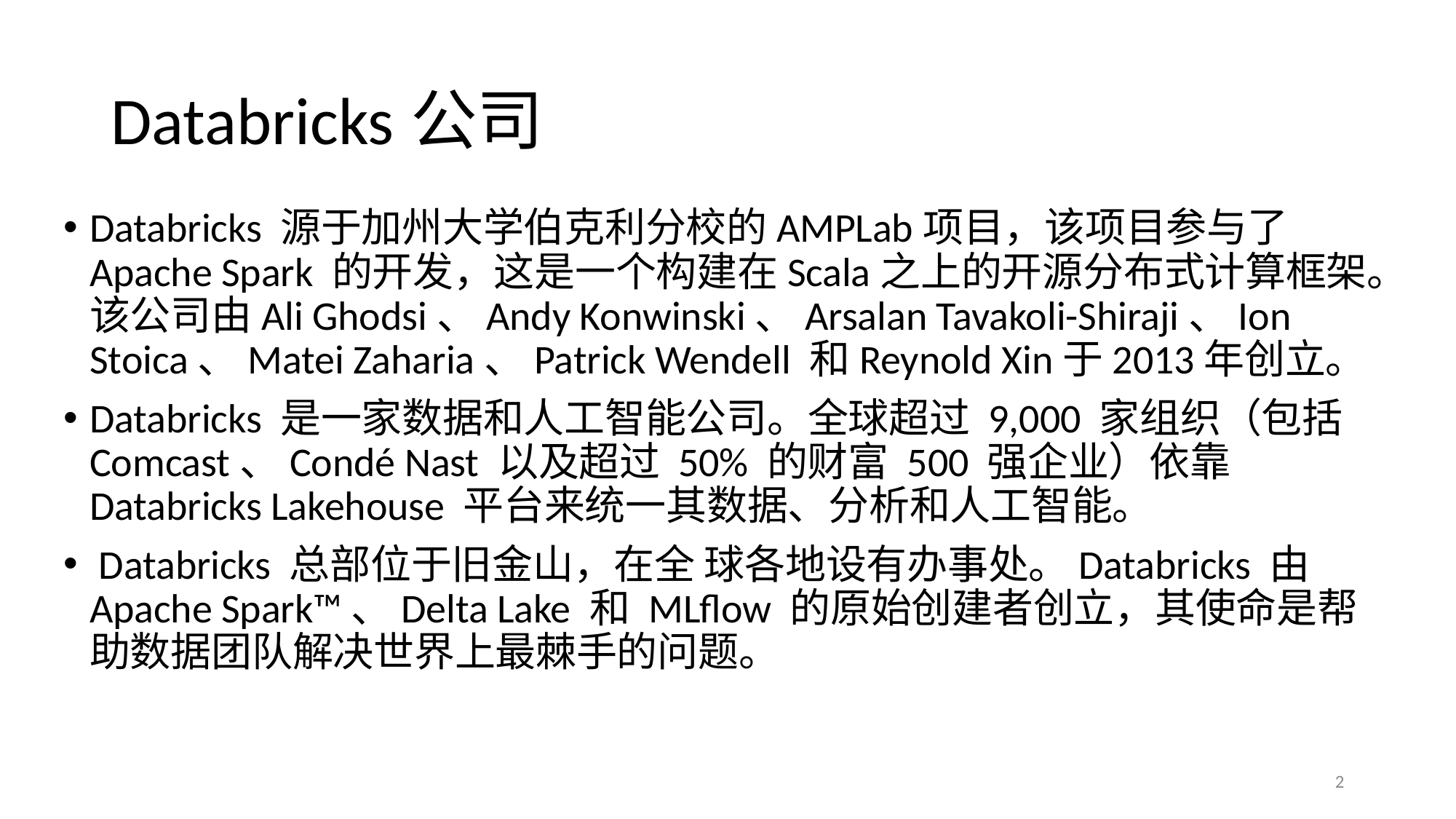

# Databricks公司
Databricks 源于加州大学伯克利分校的AMPLab项目，该项目参与了Apache Spark 的开发，这是一个构建在Scala之上的开源分布式计算框架。该公司由Ali Ghodsi、Andy Konwinski、Arsalan Tavakoli-Shiraji、Ion Stoica、Matei Zaharia、Patrick Wendell 和Reynold Xin于2013年创立。
Databricks 是⼀家数据和⼈⼯智能公司。全球超过 9,000 家组织（包括 Comcast、Condé Nast 以及超过 50% 的财富 500 强企业）依靠 Databricks Lakehouse 平台来统⼀其数据、分析和⼈⼯智能。
 Databricks 总部位于旧⾦⼭，在全 球各地设有办事处。Databricks 由 Apache Spark™、Delta Lake 和 MLflow 的原始创建者创⽴，其使命是帮助数据团队解决世界上最棘⼿的问题。
2